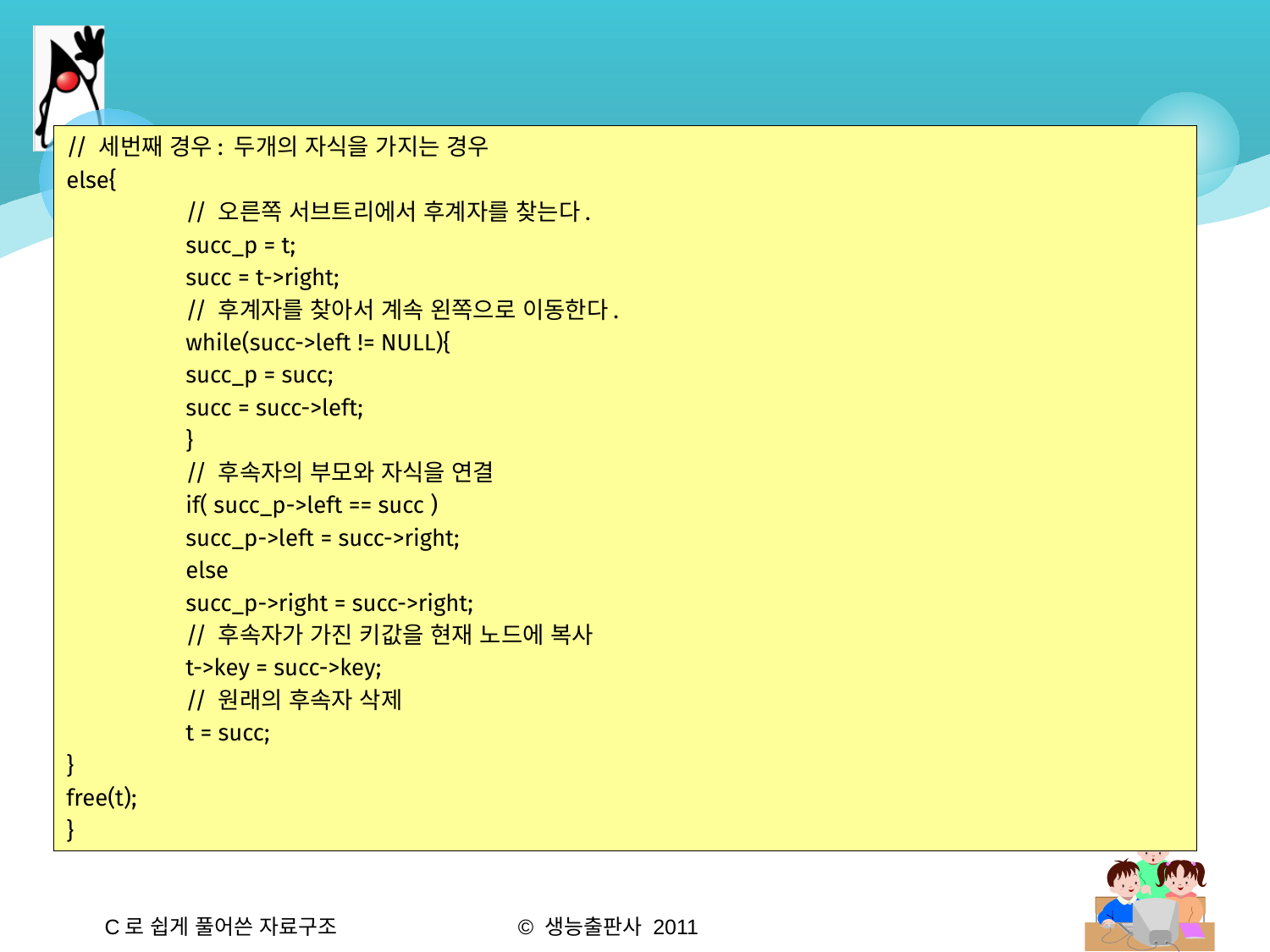

// 세번째 경우: 두개의 자식을 가지는 경우
else{
	// 오른쪽 서브트리에서 후계자를 찾는다.
	succ_p = t;
	succ = t->right;
	// 후계자를 찾아서 계속 왼쪽으로 이동한다.
	while(succ->left != NULL){
		succ_p = succ;
		succ = succ->left;
	}
	// 후속자의 부모와 자식을 연결
	if( succ_p->left == succ )
		succ_p->left = succ->right;
	else
		succ_p->right = succ->right;
	// 후속자가 가진 키값을 현재 노드에 복사
	t->key = succ->key;
	// 원래의 후속자 삭제
	t = succ;
}
free(t);
}